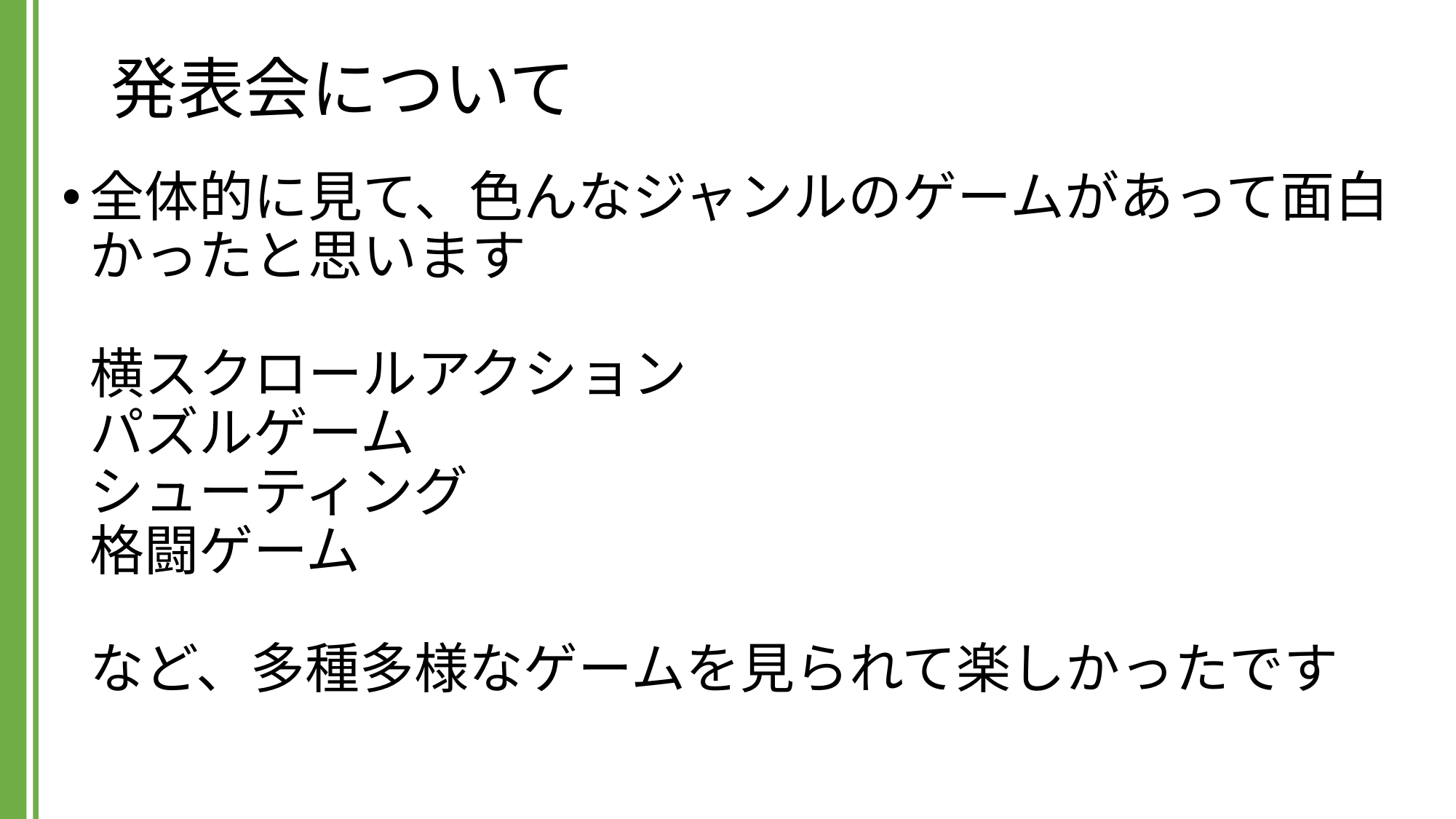

# 発表会について
全体的に見て、色んなジャンルのゲームがあって面白かったと思います
横スクロールアクション
パズルゲーム
シューティング
格闘ゲーム
など、多種多様なゲームを見られて楽しかったです